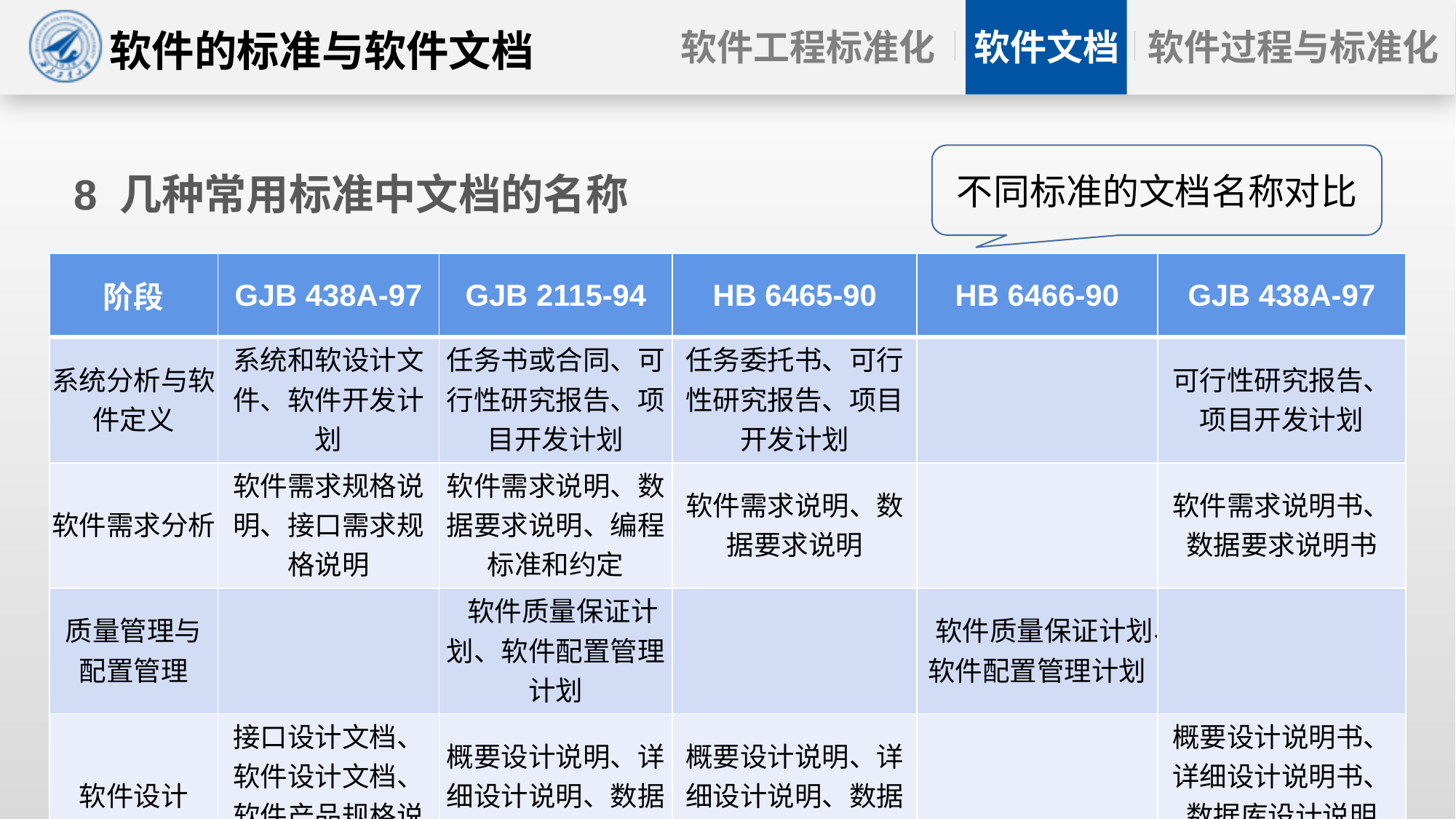

不同标准的文档名称对比
# 8 几种常用标准中文档的名称
| 阶段 | GJB 438A-97 | GJB 2115-94 | HB 6465-90 | HB 6466-90 | GJB 438A-97 |
| --- | --- | --- | --- | --- | --- |
| 系统分析与软件定义 | 系统和软设计文件、软件开发计划 | 任务书或合同、可行性研究报告、项目开发计划 | 任务委托书、可行性研究报告、项目开发计划 |  | 可行性研究报告、项目开发计划 |
| 软件需求分析 | 软件需求规格说明、接口需求规格说明 | 软件需求说明、数据要求说明、编程标准和约定 | 软件需求说明、数据要求说明 |  | 软件需求说明书、 数据要求说明书 |
| 质量管理与 配置管理 |  | 软件质量保证计划、软件配置管理计划 |  | 软件质量保证计划、软件配置管理计划 |  |
| 软件设计 | 接口设计文档、软件设计文档、软件产品规格说明 | 概要设计说明、详细设计说明、数据库设计说明 | 概要设计说明、详细设计说明、数据库设计说明 |  | 概要设计说明书、 详细设计说明书、数据库设计说明 书、模块开发卷宗 |